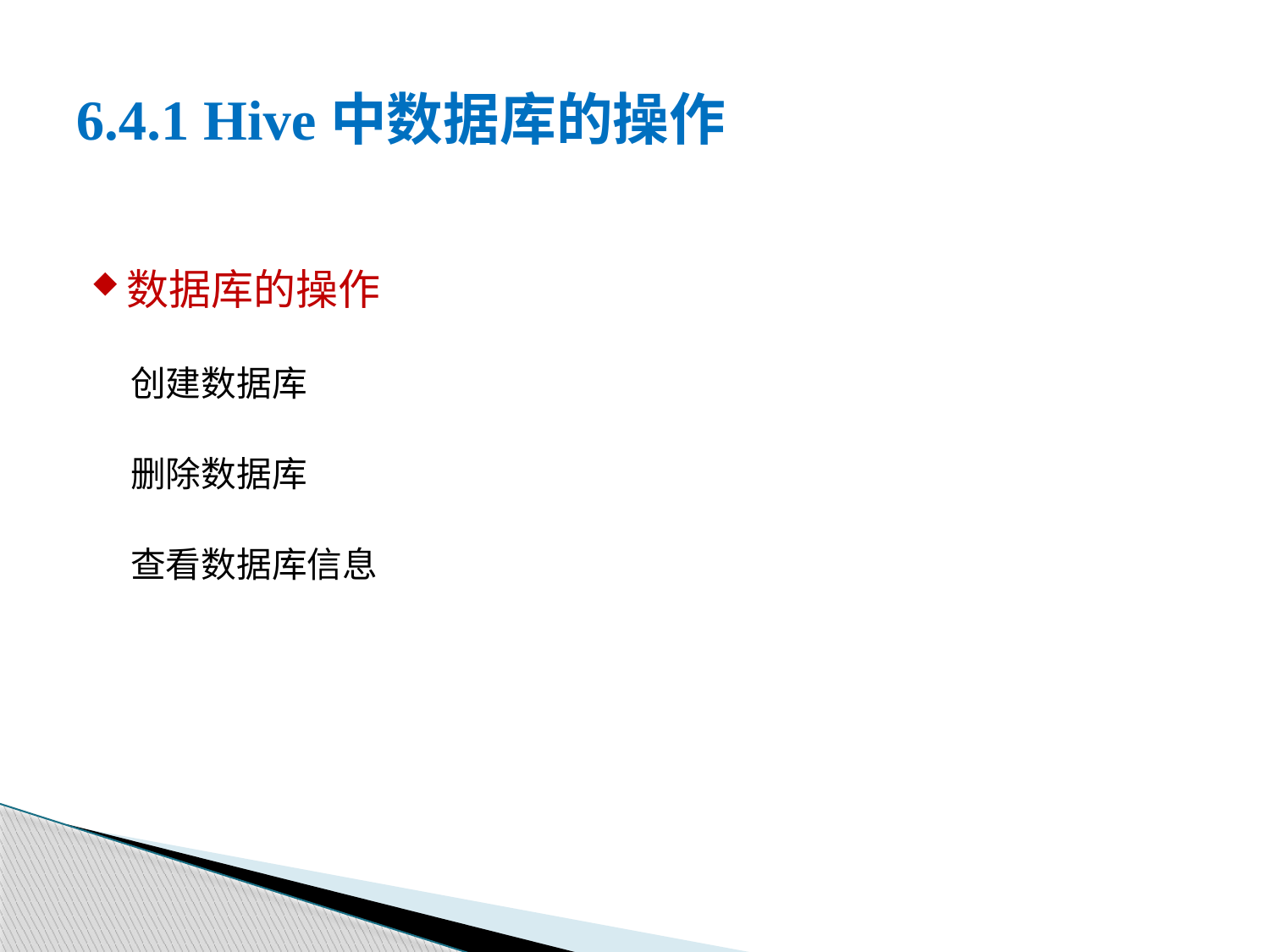

# 6.4.1 Hive中数据库的操作
数据库的操作
创建数据库
删除数据库
查看数据库信息